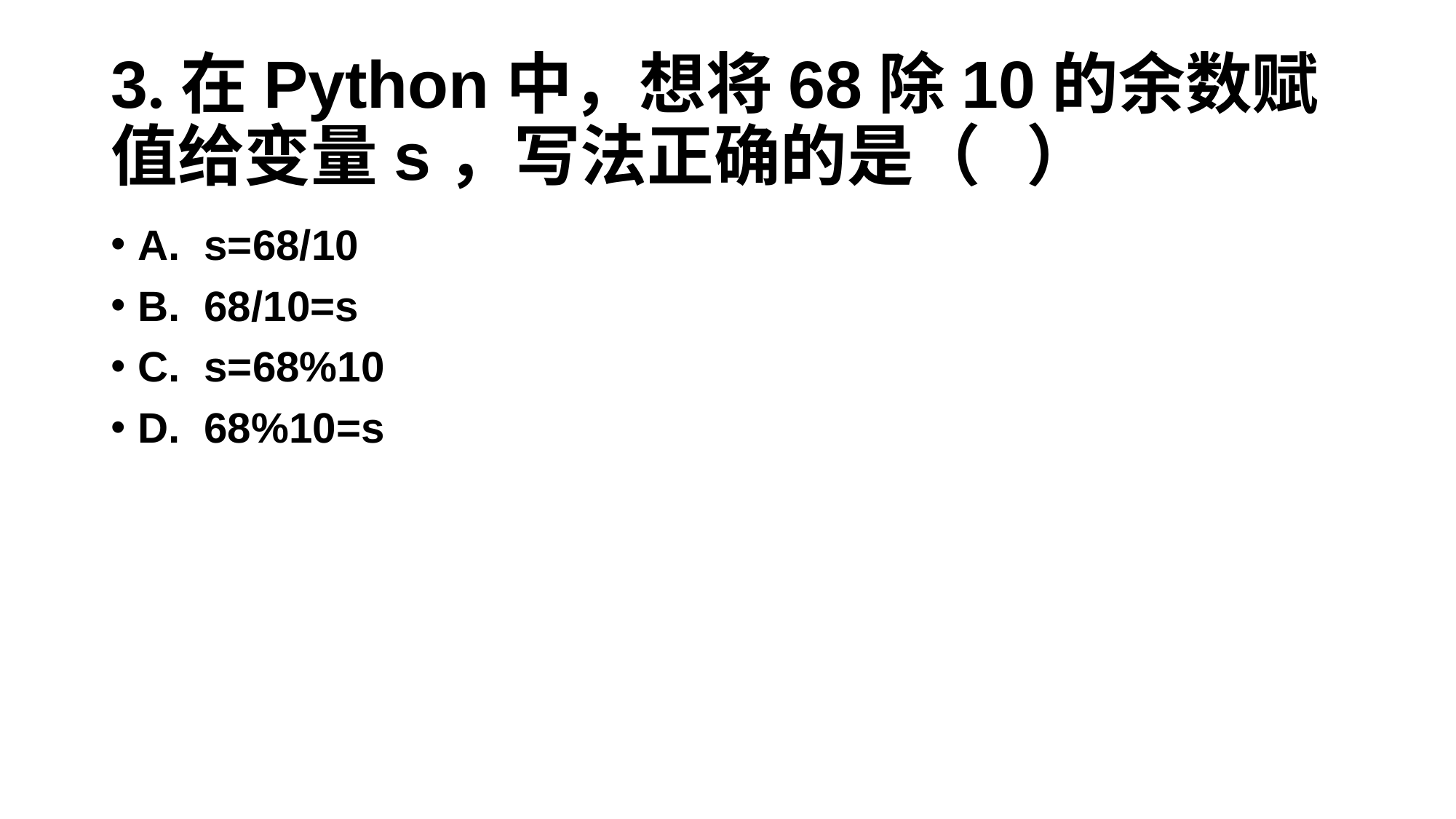

# 3.在Python中，想将68除10的余数赋值给变量s，写法正确的是（   ）
A.  s=68/10
B.  68/10=s
C.  s=68%10
D.  68%10=s